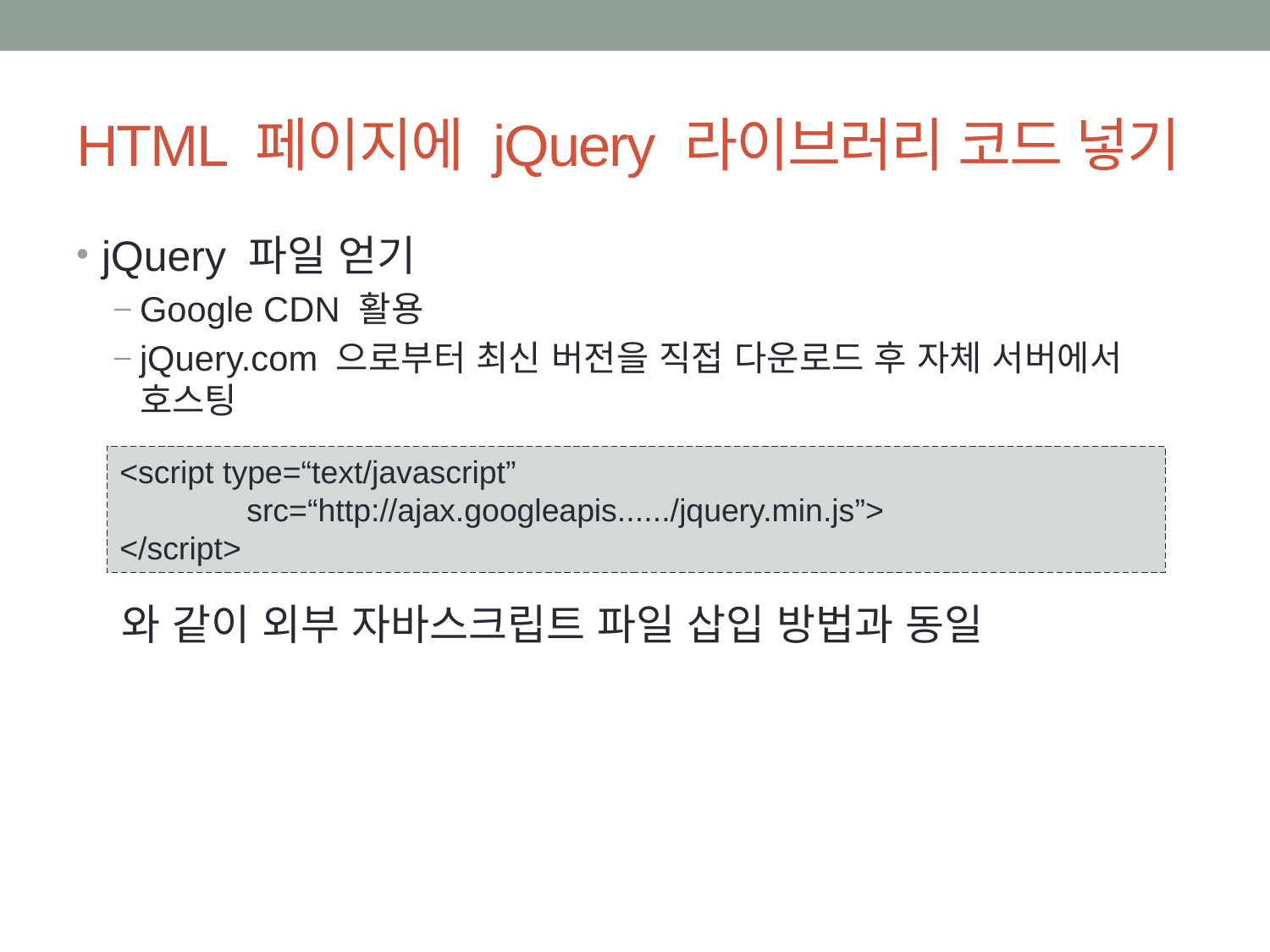

# HTML 페이지에 jQuery 라이브러리 코드 넣기
jQuery 파일 얻기
Google CDN 활용
jQuery.com 으로부터 최신 버전을 직접 다운로드 후 자체 서버에서 호스팅

   와 같이 외부 자바스크립트 파일 삽입 방법과 동일
<script type=“text/javascript”
	src=“http://ajax.googleapis....../jquery.min.js”>
</script>